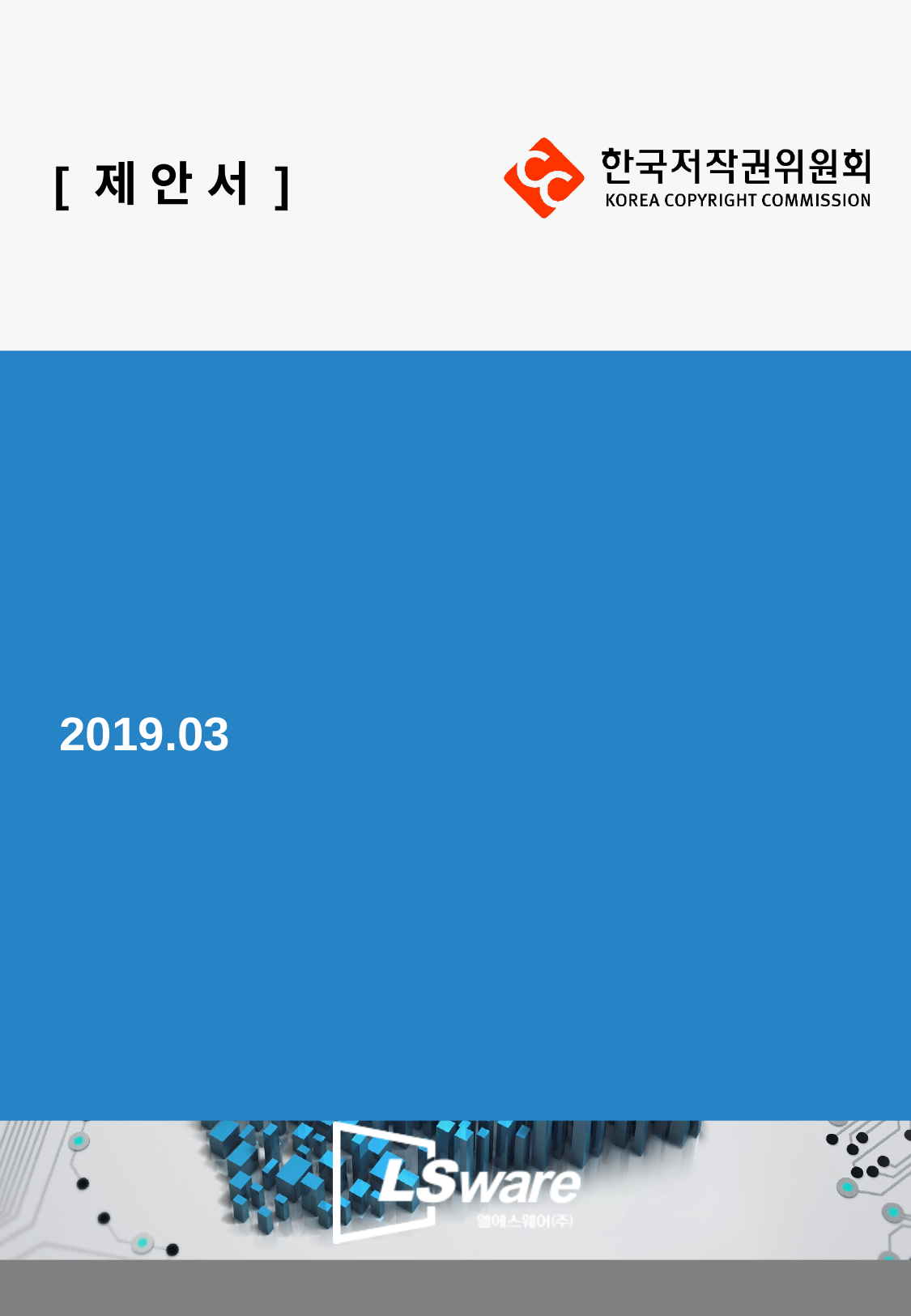

# 저작권기술 성능평가 시스템 기능개선 및 운영 제안서
2019.03